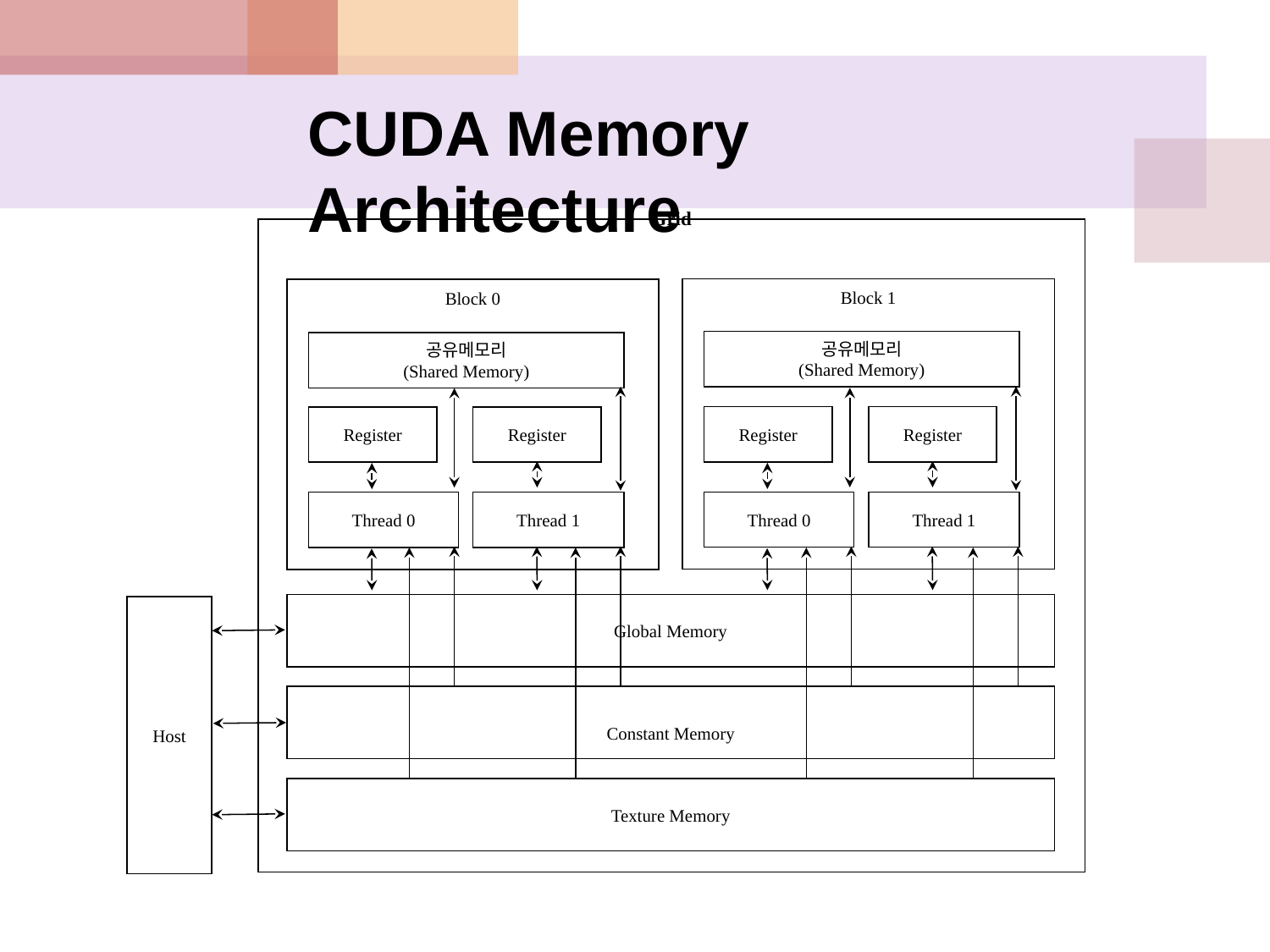

CUDA Memory Architecture
Grid

Block 1

공유메모리
(Shared Memory)
Register
Register
Thread 1
Thread 0

Block 0

공유메모리
(Shared Memory)
Register
Register
Thread 1
Thread 0
Global Memory
Host

Constant Memory
Texture Memory